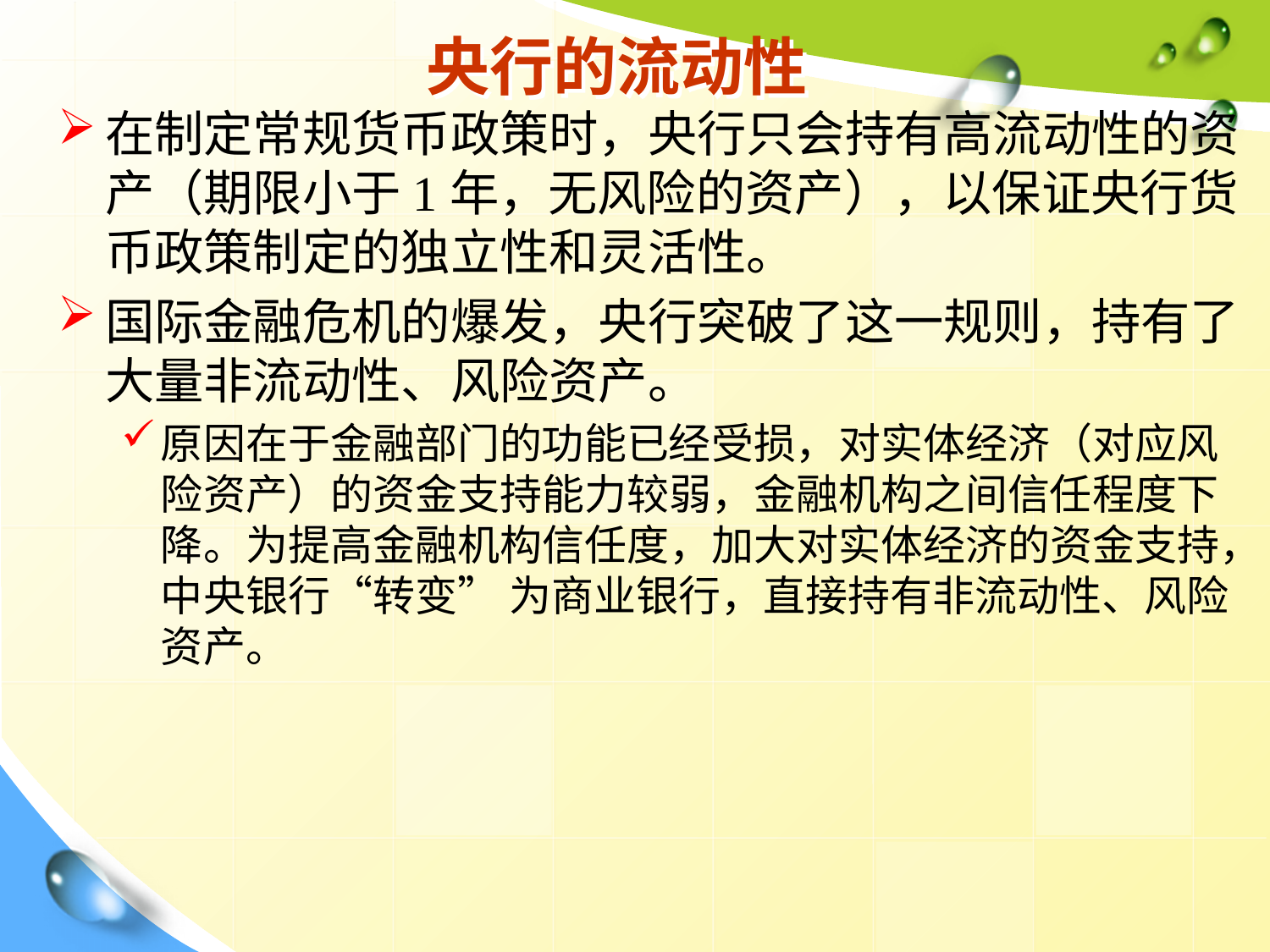

# 央行的流动性
在制定常规货币政策时，央行只会持有高流动性的资产（期限小于1年，无风险的资产），以保证央行货币政策制定的独立性和灵活性。
国际金融危机的爆发，央行突破了这一规则，持有了大量非流动性、风险资产。
原因在于金融部门的功能已经受损，对实体经济（对应风险资产）的资金支持能力较弱，金融机构之间信任程度下降。为提高金融机构信任度，加大对实体经济的资金支持，中央银行“转变” 为商业银行，直接持有非流动性、风险资产。